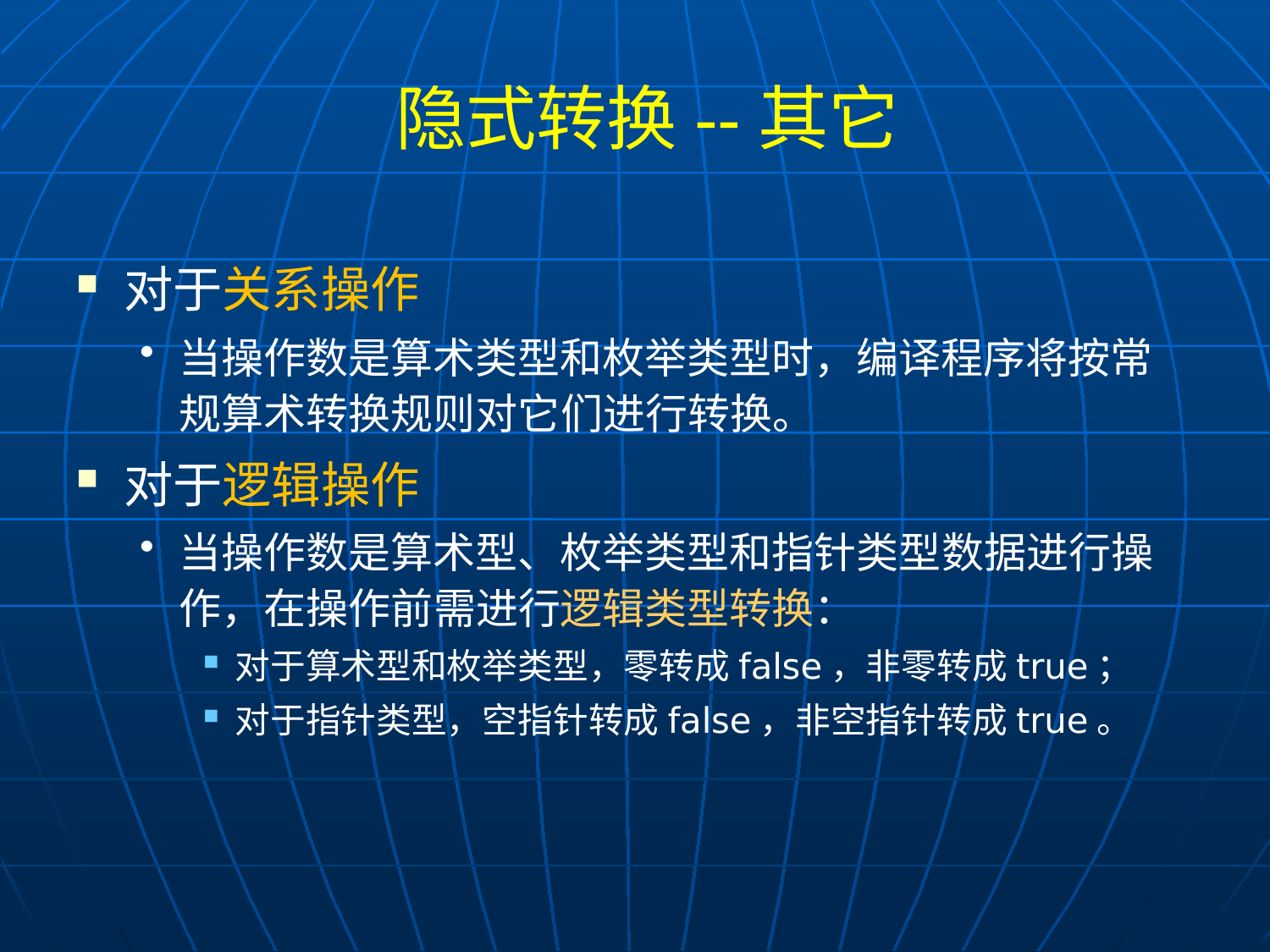

# 隐式转换--其它
对于关系操作
当操作数是算术类型和枚举类型时，编译程序将按常规算术转换规则对它们进行转换。
对于逻辑操作
当操作数是算术型、枚举类型和指针类型数据进行操作，在操作前需进行逻辑类型转换：
对于算术型和枚举类型，零转成false，非零转成true；
对于指针类型，空指针转成false，非空指针转成true。